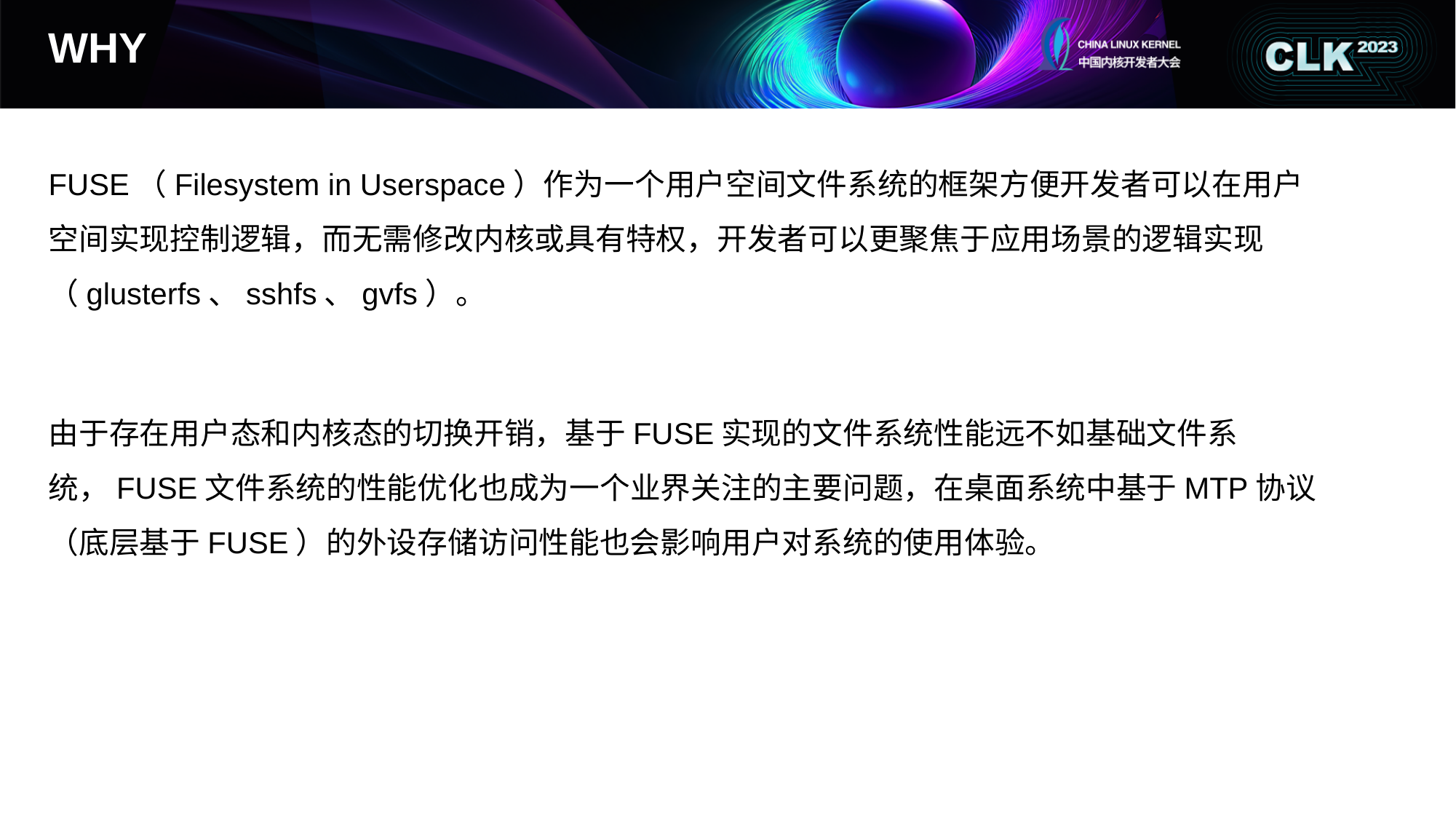

# WHY
FUSE（Filesystem in Userspace）作为一个用户空间文件系统的框架方便开发者可以在用户空间实现控制逻辑，而无需修改内核或具有特权，开发者可以更聚焦于应用场景的逻辑实现（glusterfs、sshfs、gvfs）。

由于存在用户态和内核态的切换开销，基于FUSE实现的文件系统性能远不如基础文件系统，FUSE文件系统的性能优化也成为一个业界关注的主要问题，在桌面系统中基于MTP协议（底层基于FUSE）的外设存储访问性能也会影响用户对系统的使用体验。